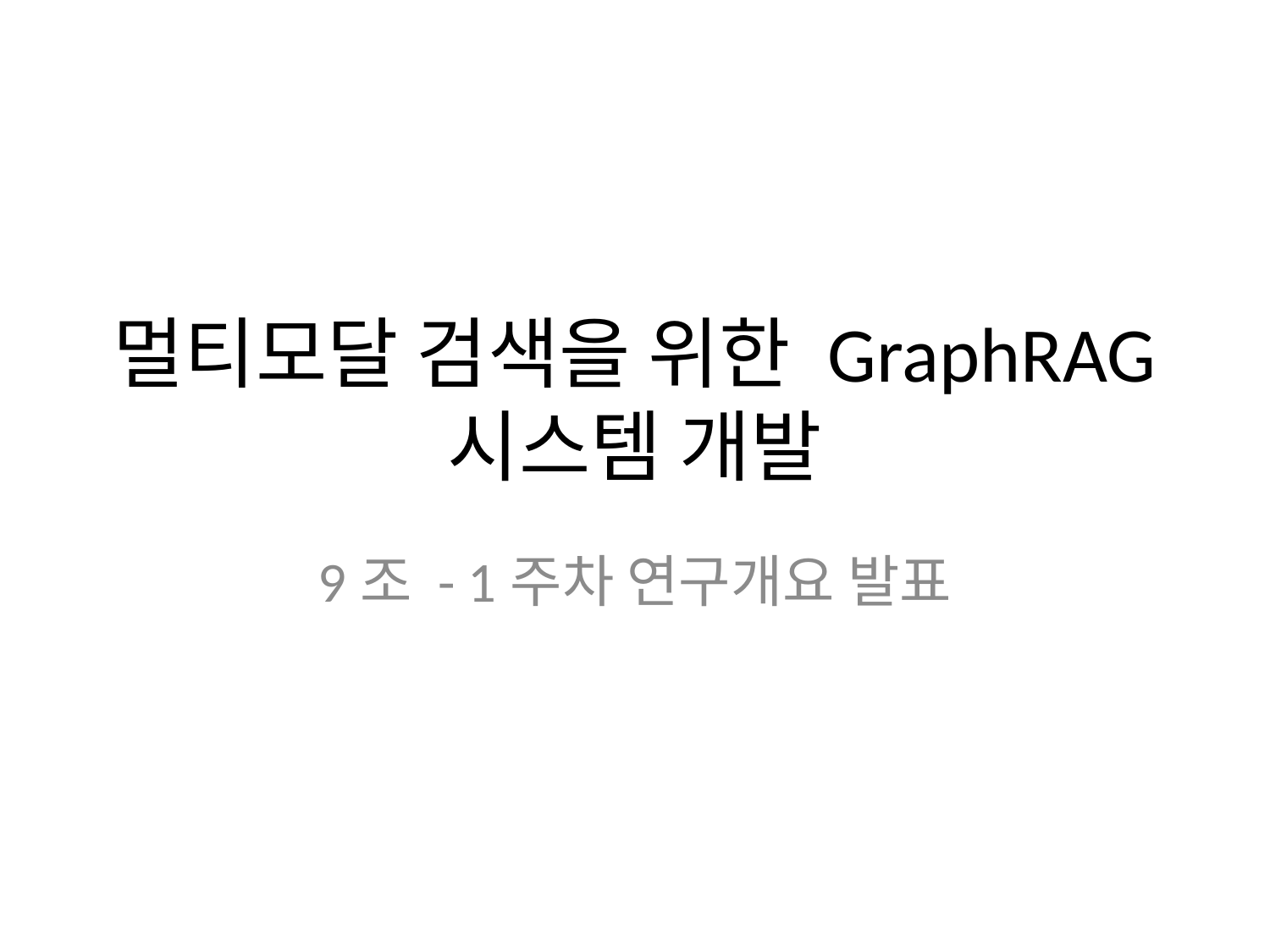

# 멀티모달 검색을 위한 GraphRAG 시스템 개발
9조 - 1주차 연구개요 발표